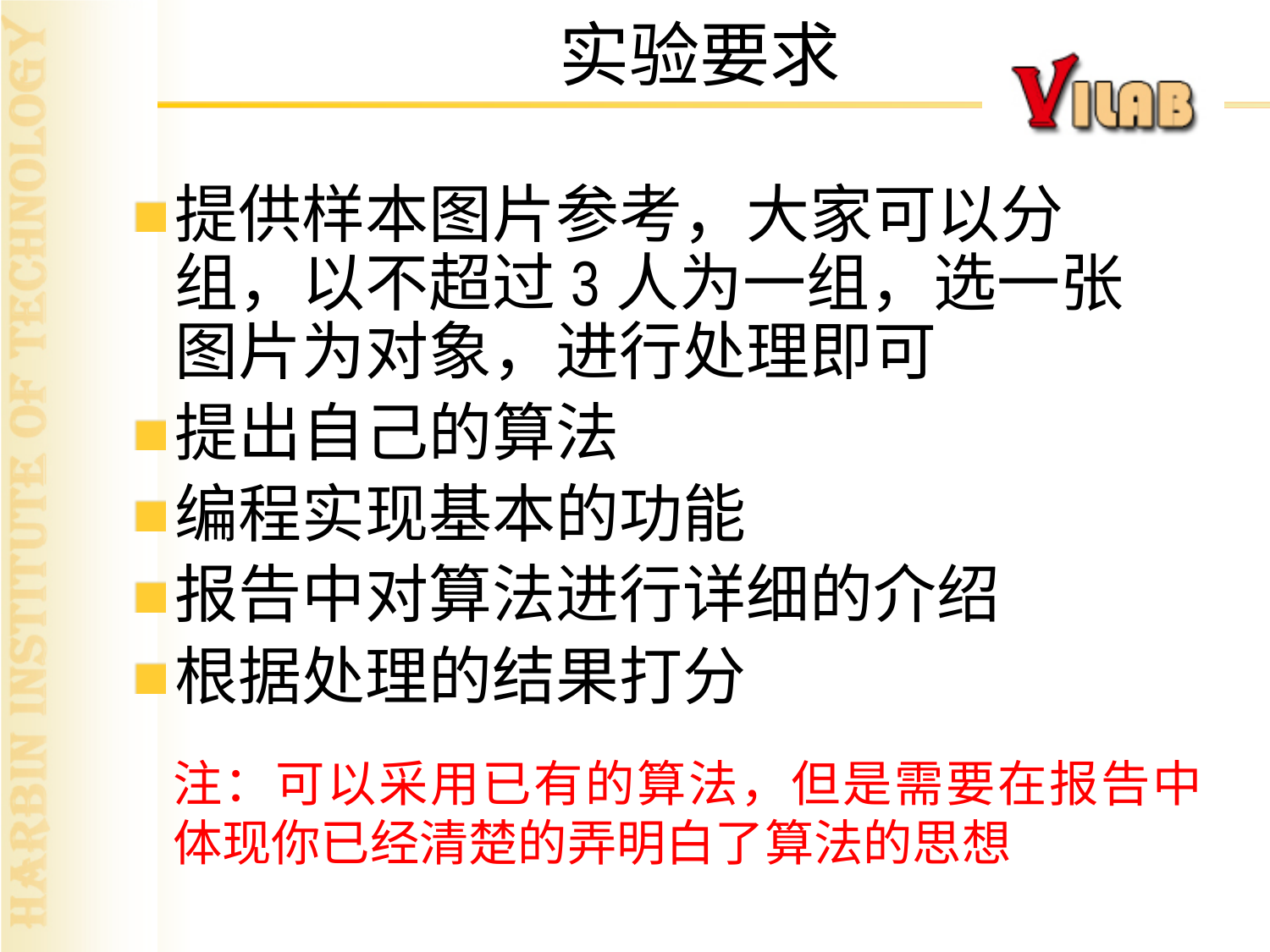

实验要求
提供样本图片参考，大家可以分组，以不超过3人为一组，选一张图片为对象，进行处理即可
提出自己的算法
编程实现基本的功能
报告中对算法进行详细的介绍
根据处理的结果打分
注：可以采用已有的算法，但是需要在报告中体现你已经清楚的弄明白了算法的思想